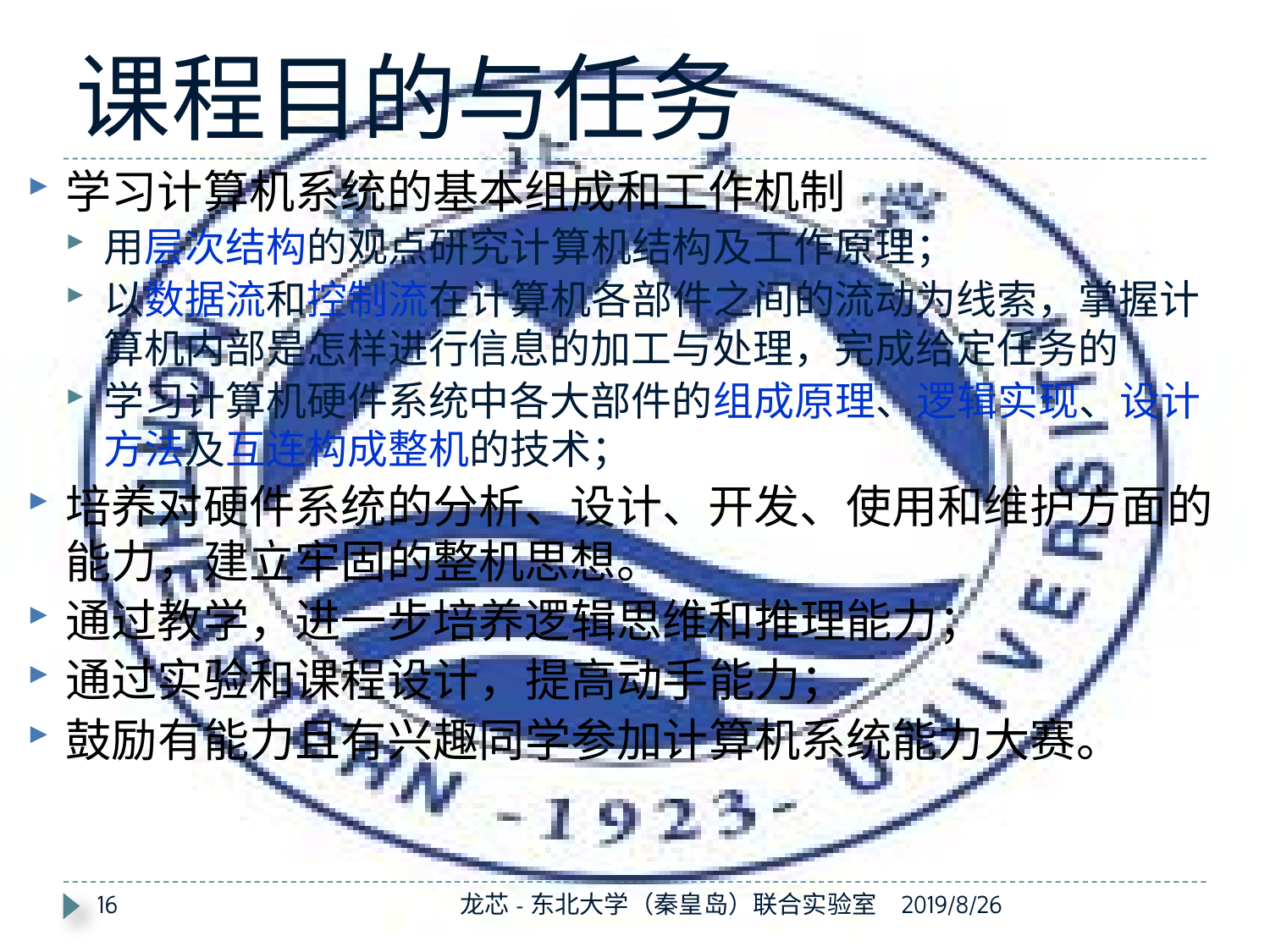

# 课程目的与任务
学习计算机系统的基本组成和工作机制
用层次结构的观点研究计算机结构及工作原理；
以数据流和控制流在计算机各部件之间的流动为线索，掌握计算机内部是怎样进行信息的加工与处理，完成给定任务的
学习计算机硬件系统中各大部件的组成原理、逻辑实现、设计方法及互连构成整机的技术；
培养对硬件系统的分析、设计、开发、使用和维护方面的能力，建立牢固的整机思想。
通过教学，进一步培养逻辑思维和推理能力；
通过实验和课程设计，提高动手能力；
鼓励有能力且有兴趣同学参加计算机系统能力大赛。
16
龙芯-东北大学（秦皇岛）联合实验室
2019/8/26